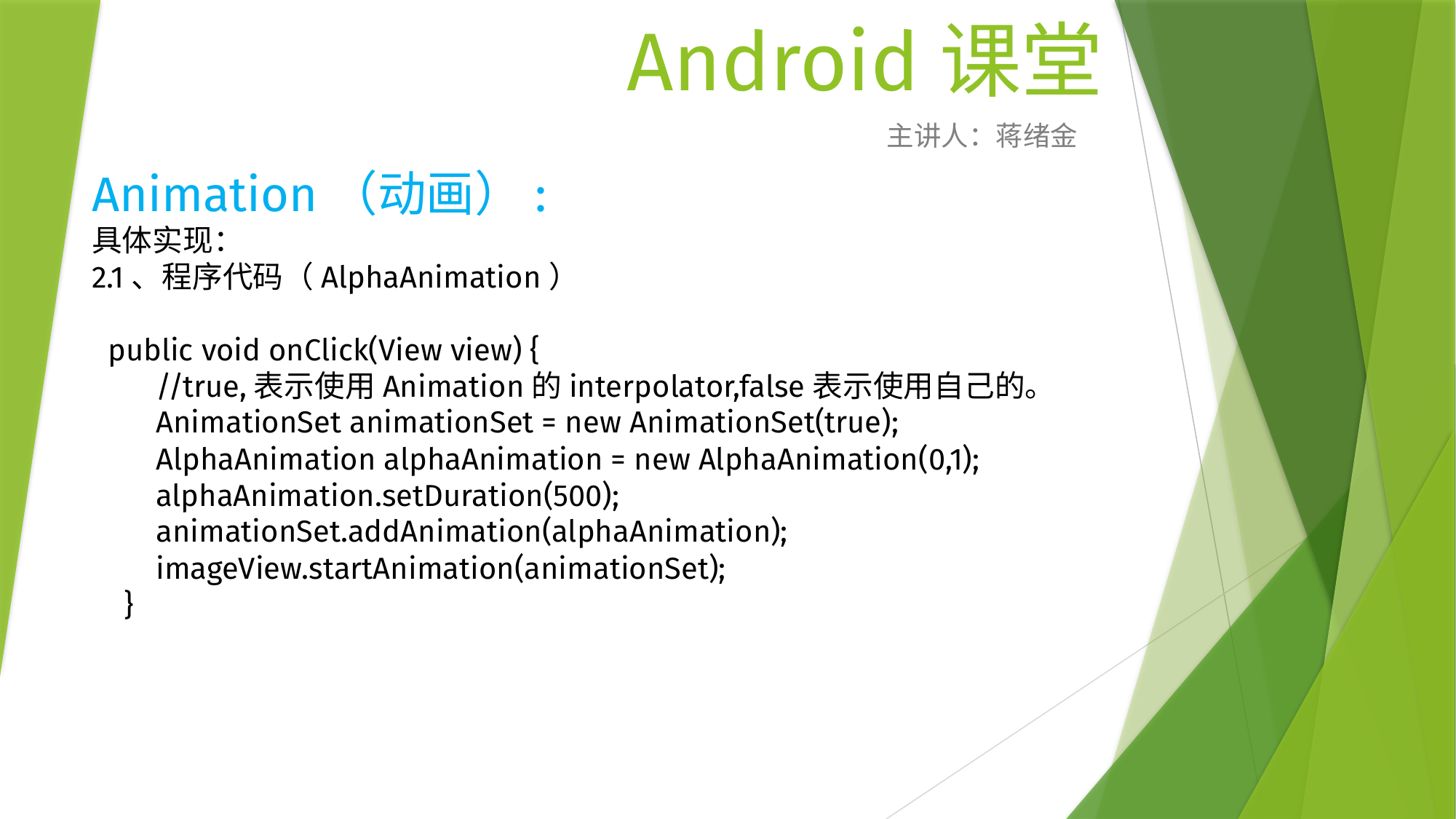

# Android课堂
主讲人：蒋绪金
Animation（动画）:
具体实现：
2.1、程序代码（AlphaAnimation）

  public void onClick(View view) {
        //true,表示使用Animation的interpolator,false表示使用自己的。
        AnimationSet animationSet = new AnimationSet(true);
        AlphaAnimation alphaAnimation = new AlphaAnimation(0,1);
        alphaAnimation.setDuration(500);
        animationSet.addAnimation(alphaAnimation);
        imageView.startAnimation(animationSet);
    }